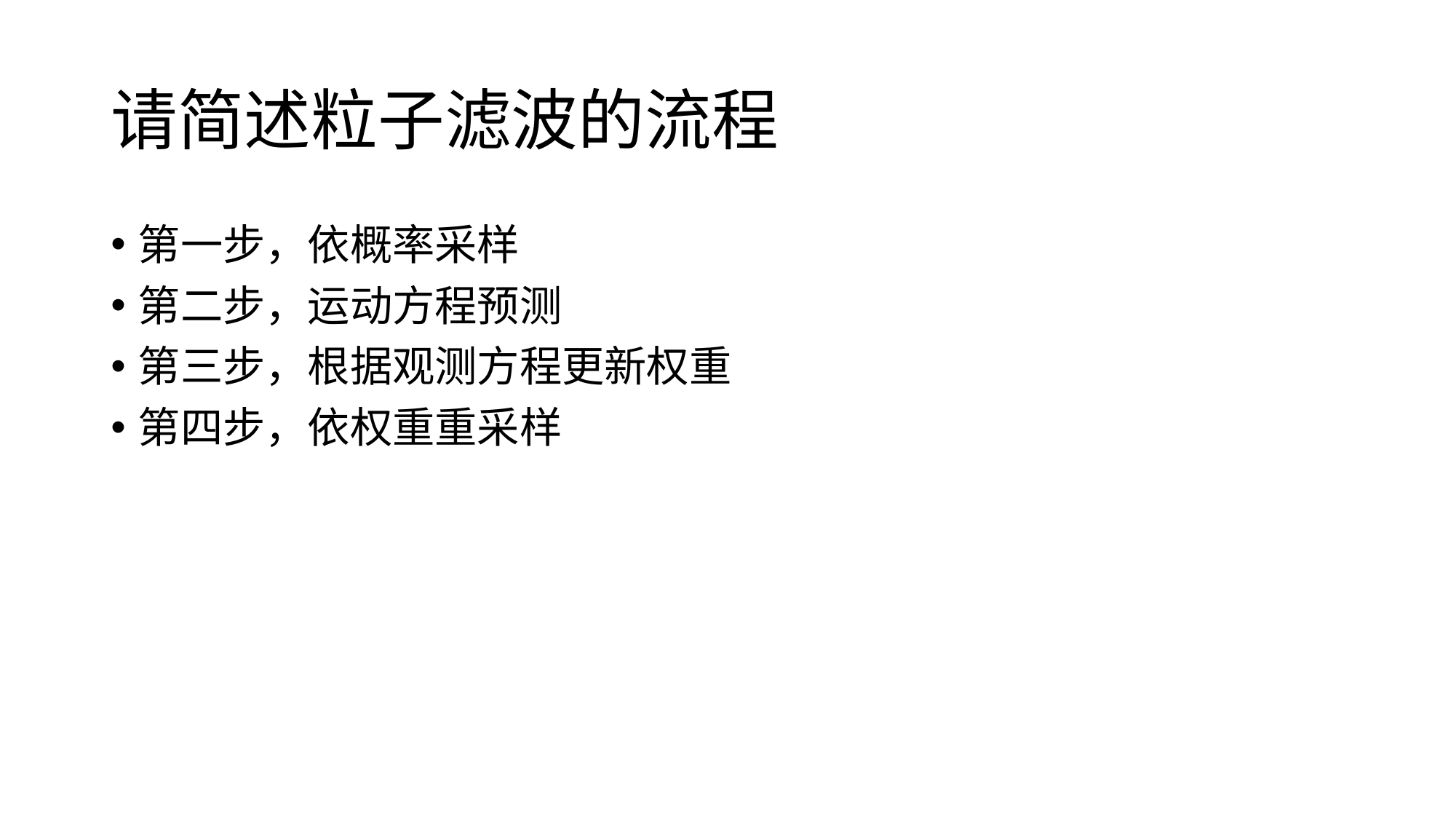

# 请简述粒子滤波的流程
第一步，依概率采样
第二步，运动方程预测
第三步，根据观测方程更新权重
第四步，依权重重采样